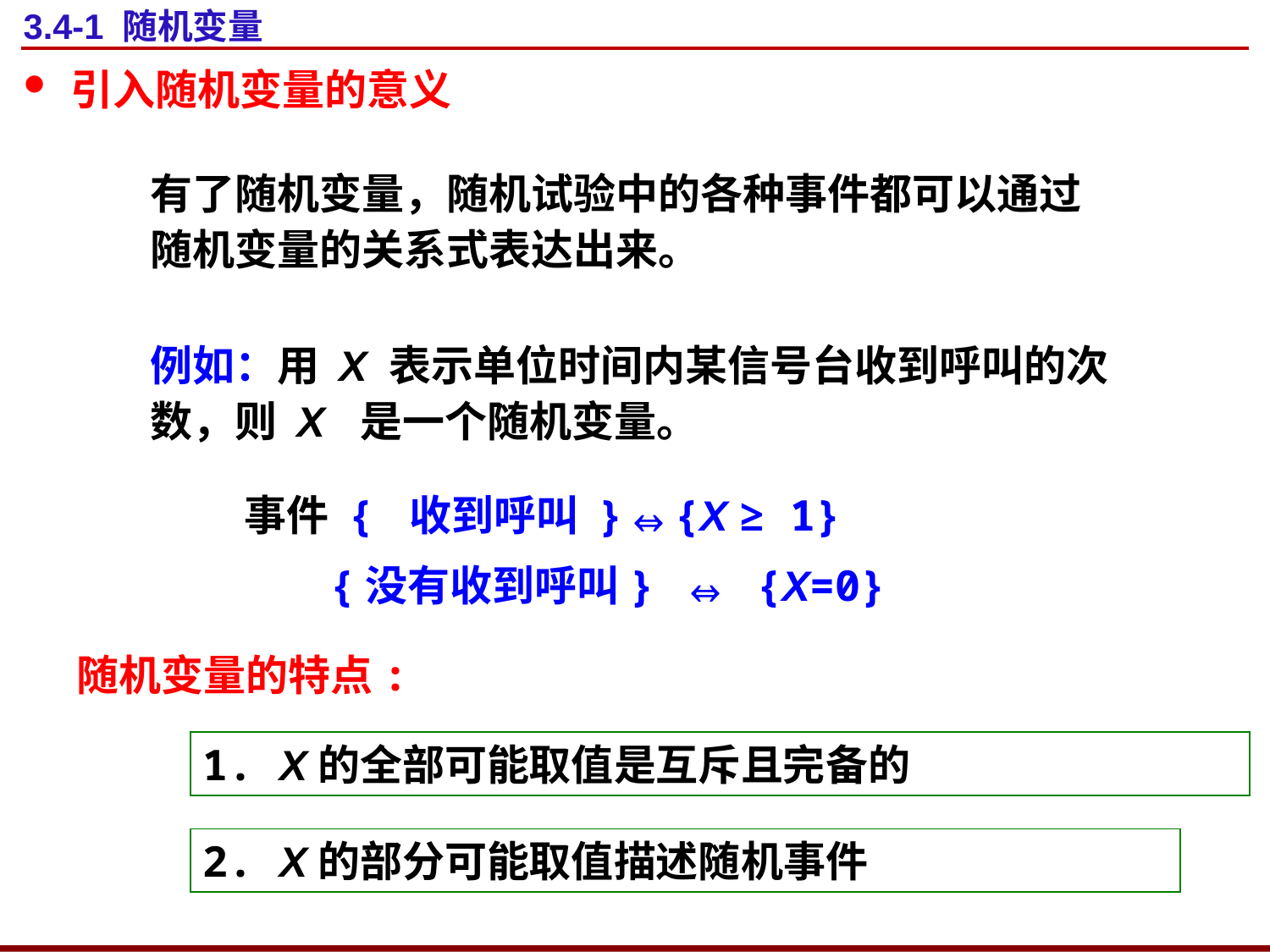

# 3.4-1 随机变量
引入随机变量的意义

有了随机变量，随机试验中的各种事件都可以通过随机变量的关系式表达出来。
例如：用 X 表示单位时间内某信号台收到呼叫的次数，则 X 是一个随机变量。
 事件 { 收到呼叫 }⇔{X ≥ 1}
{没有收到呼叫} ⇔ {X=0}
随机变量的特点:
1. X的全部可能取值是互斥且完备的
2. X的部分可能取值描述随机事件
83